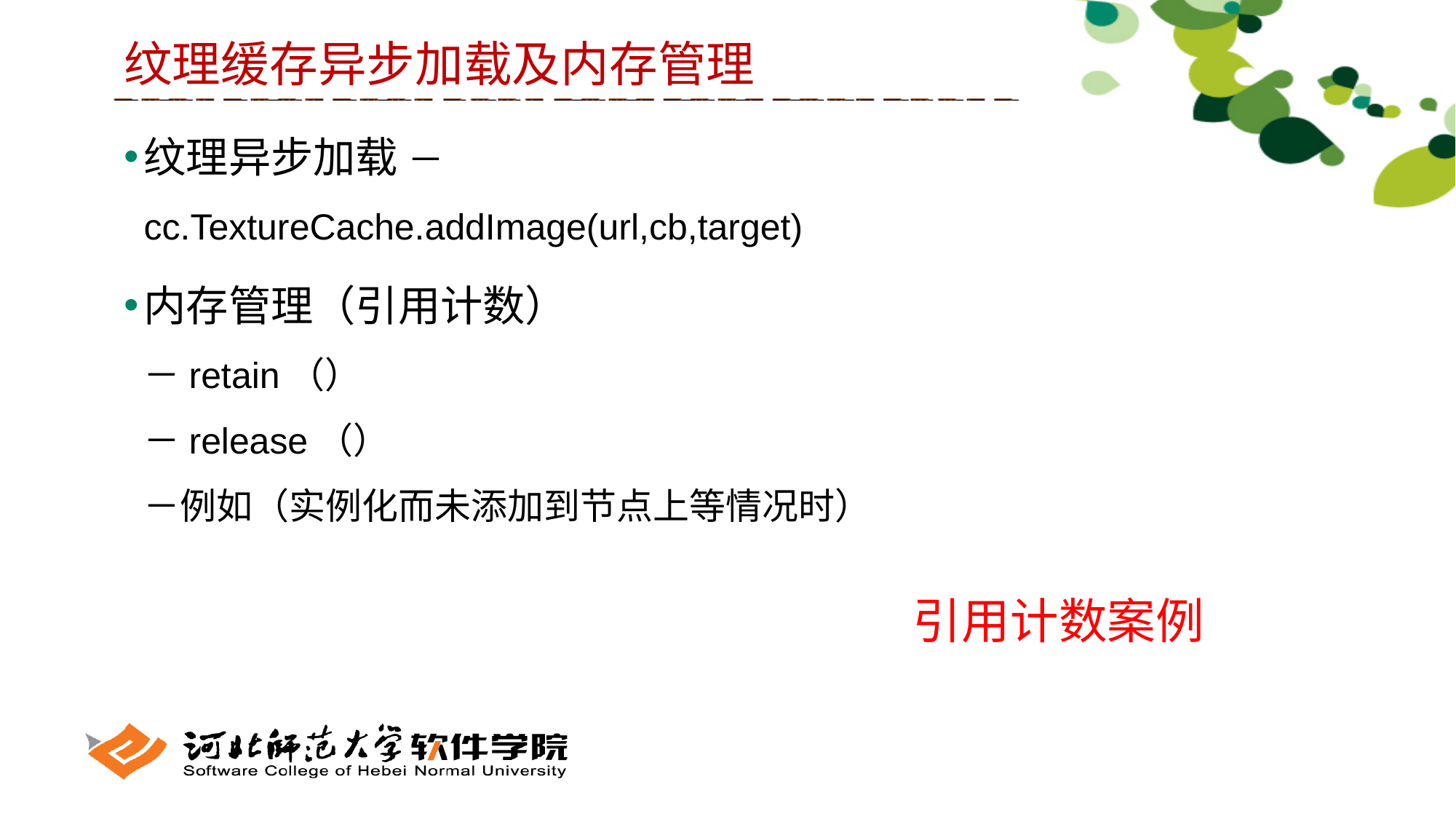

纹理缓存异步加载及内存管理
纹理异步加载 －cc.TextureCache.addImage(url,cb,target)
内存管理（引用计数）
－retain（）
－release（）
－例如（实例化而未添加到节点上等情况时）
引用计数案例